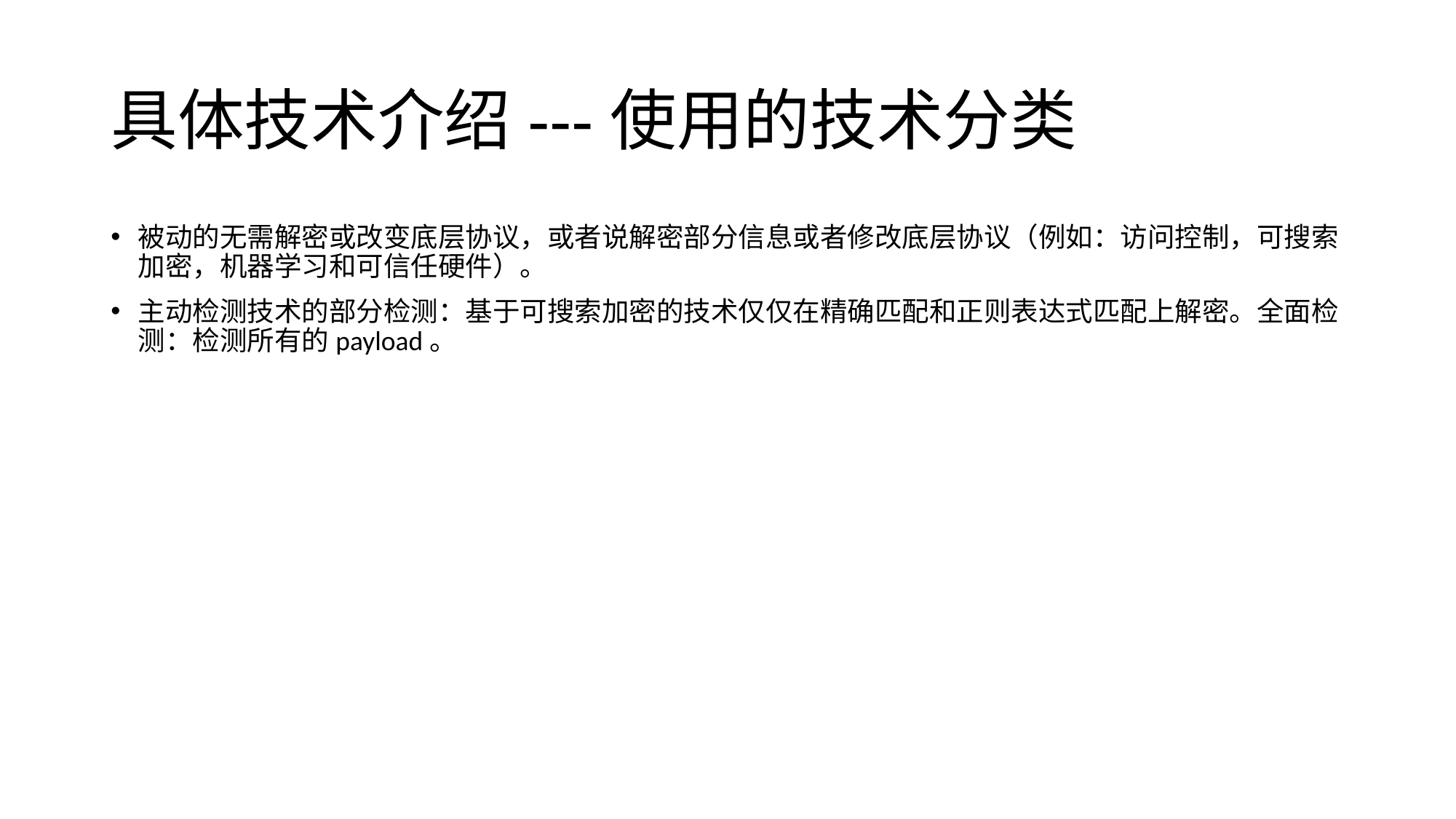

# 具体技术介绍---使用的技术分类
被动的无需解密或改变底层协议，或者说解密部分信息或者修改底层协议（例如：访问控制，可搜索加密，机器学习和可信任硬件）。
主动检测技术的部分检测：基于可搜索加密的技术仅仅在精确匹配和正则表达式匹配上解密。全面检测：检测所有的payload。